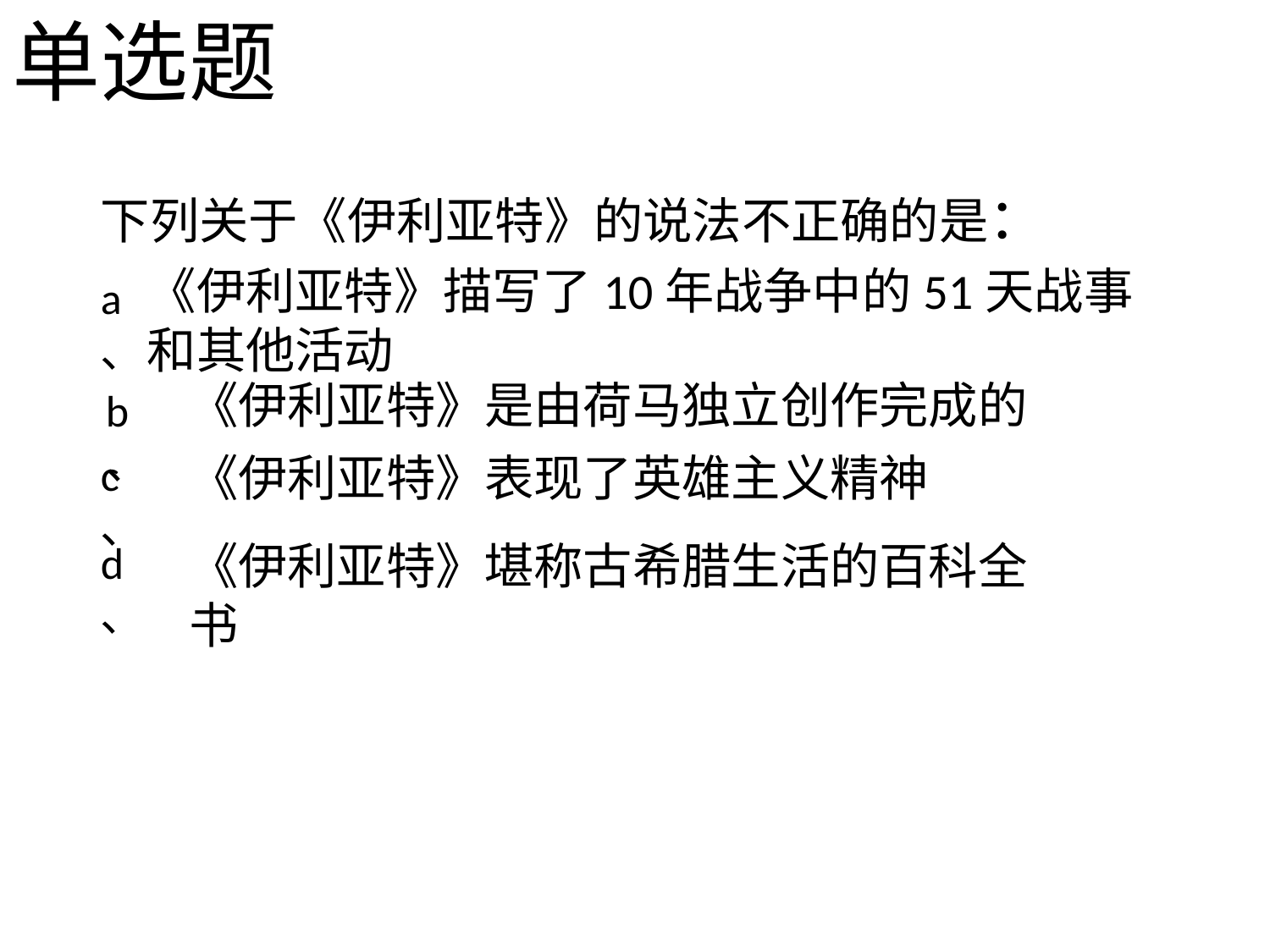

单选题
下列关于《伊利亚特》的说法不正确的是：
《伊利亚特》描写了10年战争中的51天战事和其他活动
a、
《伊利亚特》是由荷马独立创作完成的
b、
c、
《伊利亚特》表现了英雄主义精神
d、
《伊利亚特》堪称古希腊生活的百科全书